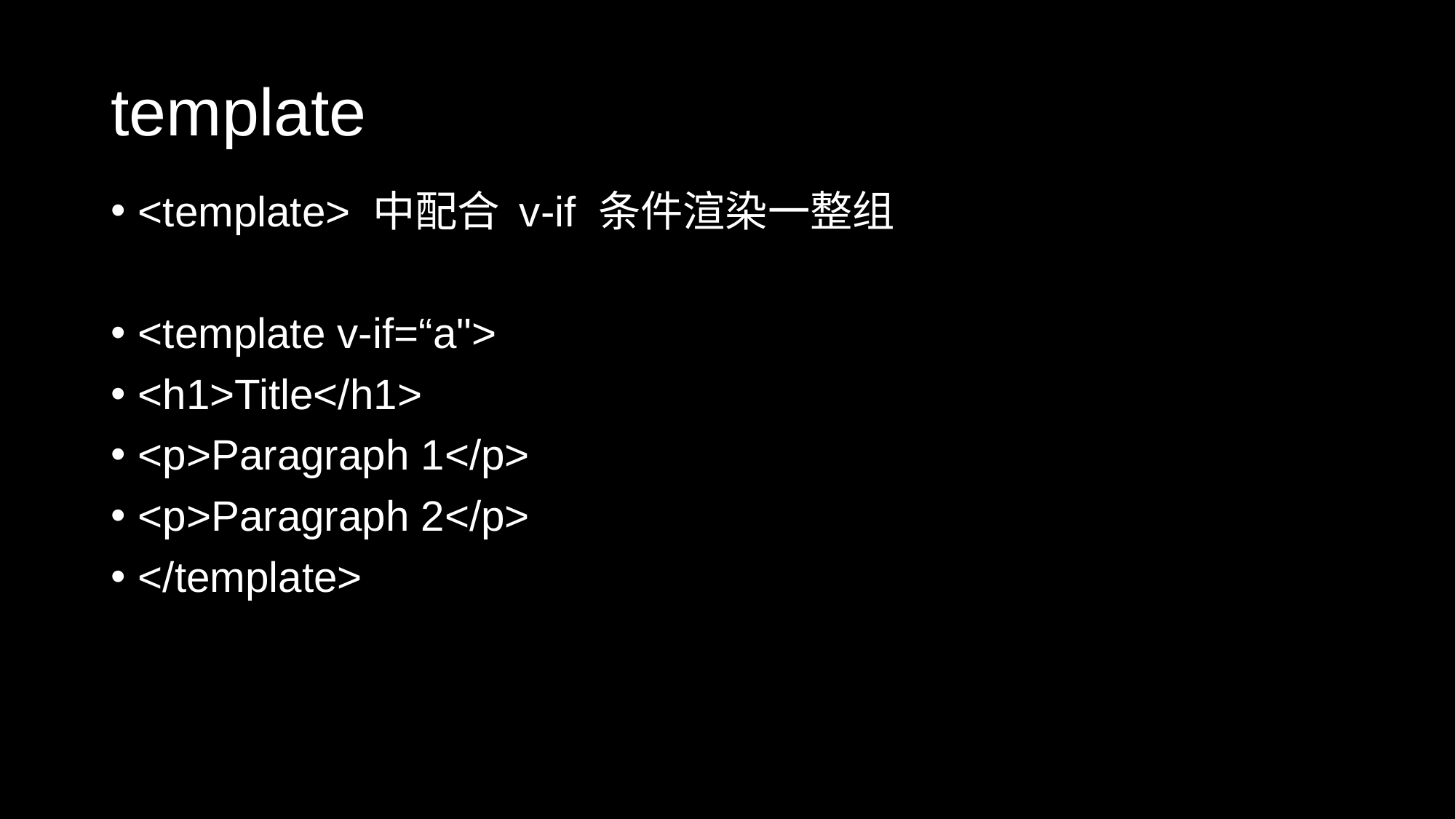

# template
<template> 中配合 v-if 条件渲染一整组

<template v-if=“a">
<h1>Title</h1>
<p>Paragraph 1</p>
<p>Paragraph 2</p>
</template>